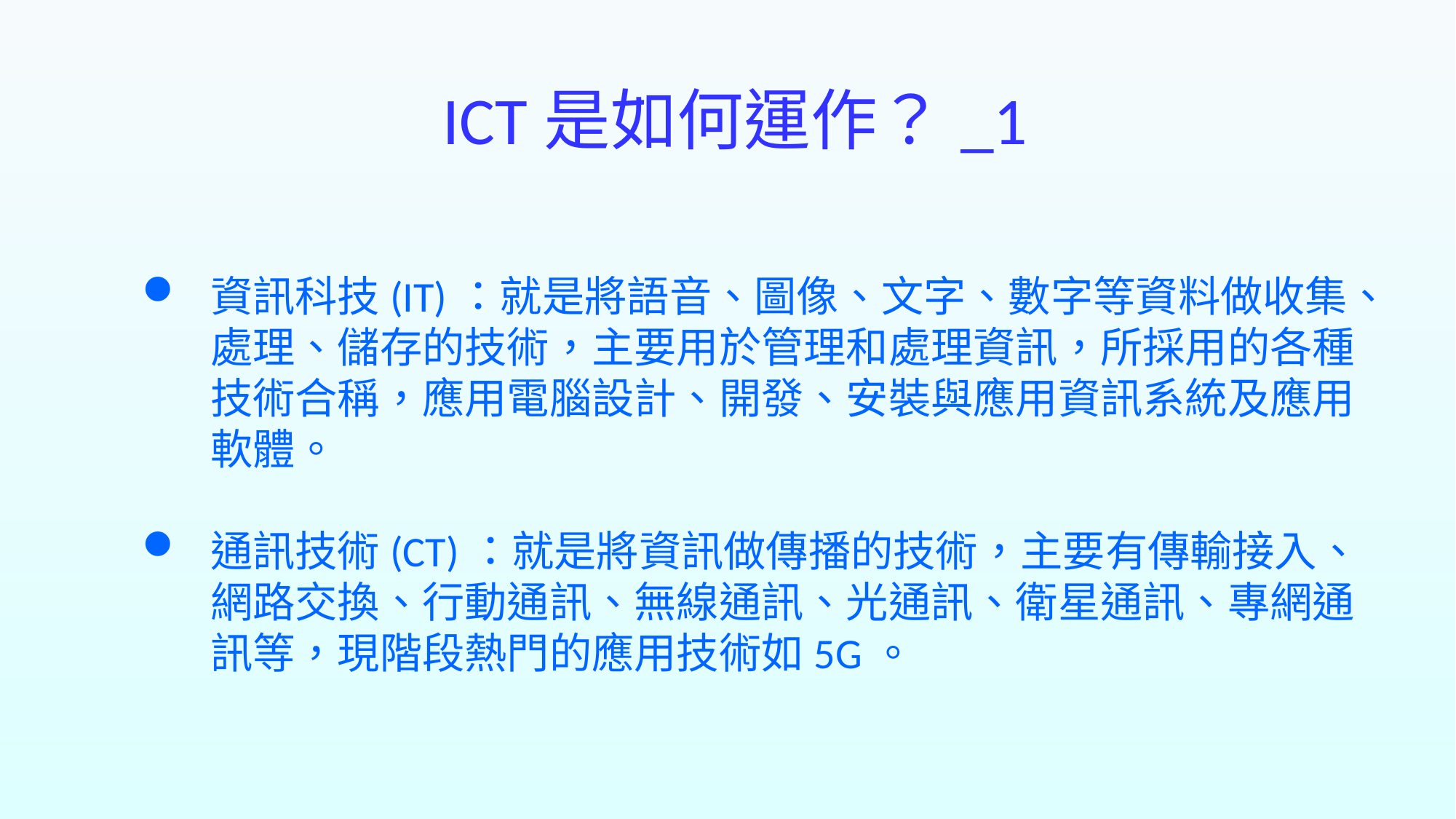

# ICT是如何運作？_1

資訊科技(IT)：就是將語音、圖像、文字、數字等資料做收集、處理、儲存的技術，主要用於管理和處理資訊，所採用的各種技術合稱，應用電腦設計、開發、安裝與應用資訊系統及應用軟體。

通訊技術(CT)：就是將資訊做傳播的技術，主要有傳輸接入、網路交換、行動通訊、無線通訊、光通訊、衛星通訊、專網通訊等，現階段熱門的應用技術如5G。